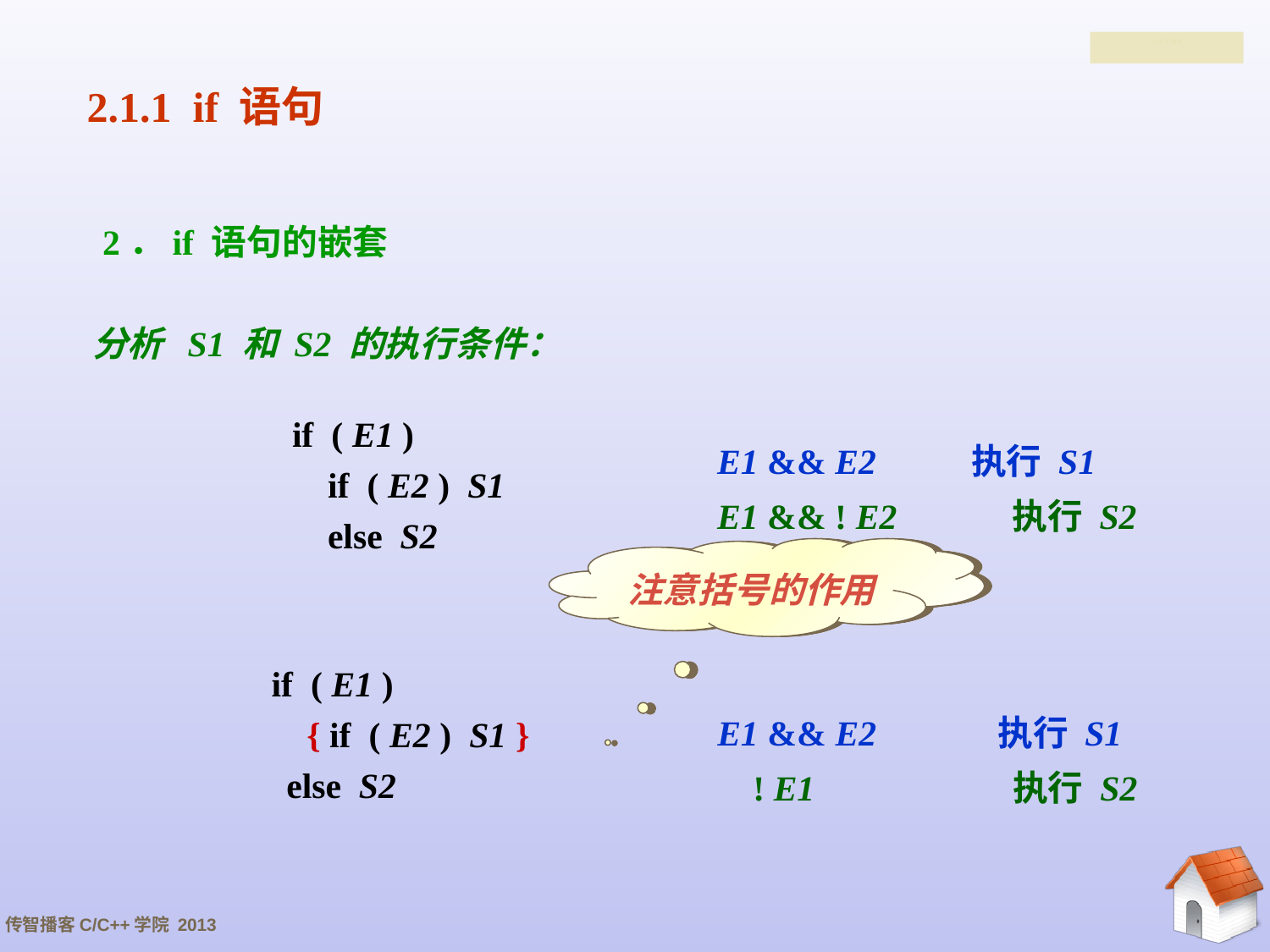

# 2.1.1  if 语句
2.1.1  if 语句
2．if 语句的嵌套
分析  S1 和 S2 的执行条件：
	if  ( E1 )
	    if  ( E2 )  S1
	    else  S2
E1 && E2	执行 S1
E1 && ! E2            执行 S2
注意括号的作用
if  ( E1 )
	   { if  ( E2 )  S1 }
else  S2
E1 && E2	  执行 S1
    ! E1	                  执行 S2